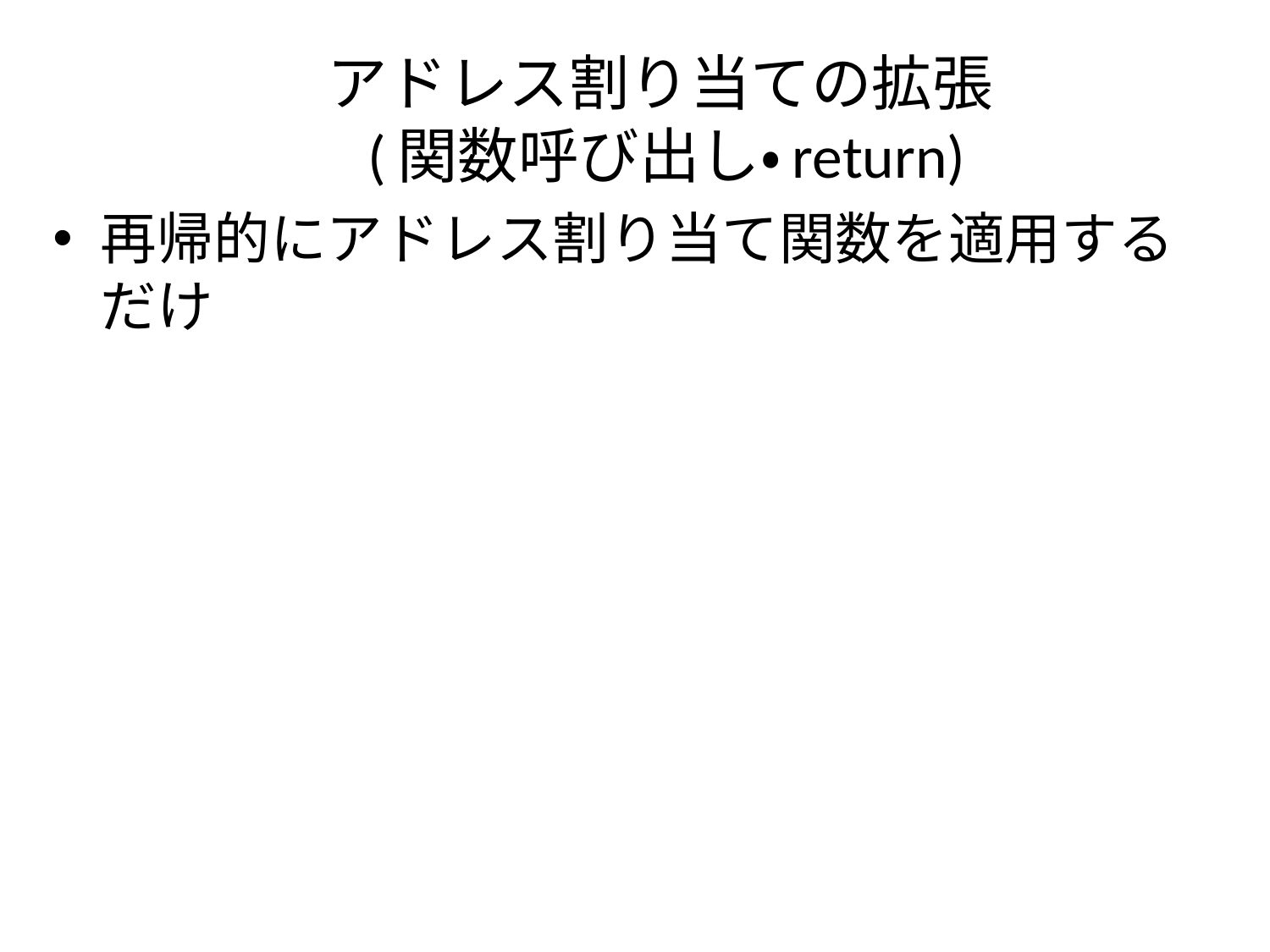

# アドレス割り当ての拡張 (関数呼び出し・return)
再帰的にアドレス割り当て関数を適用するだけ